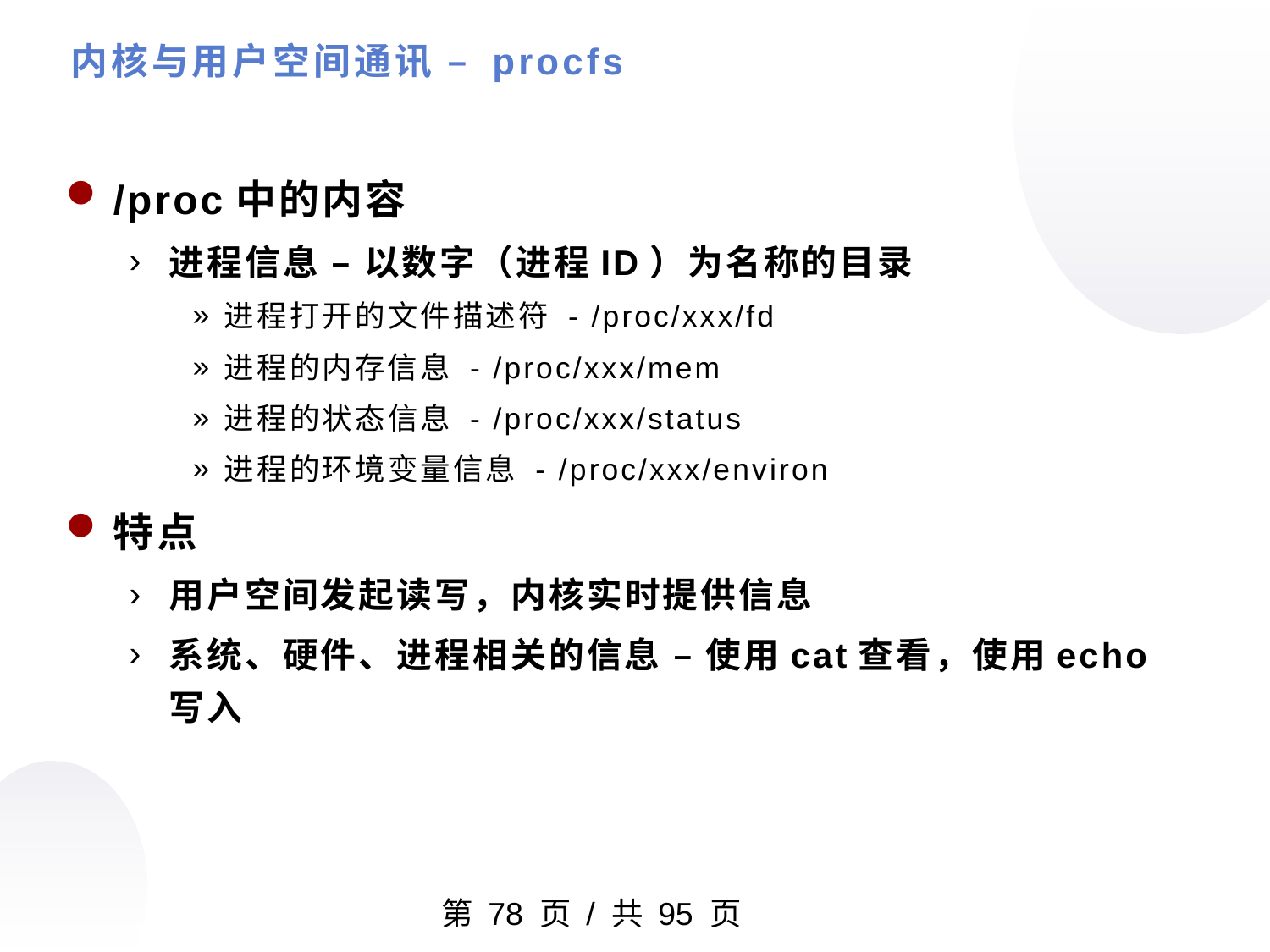

内核与用户空间通讯 – procfs

/proc中的内容
进程信息 – 以数字（进程ID）为名称的目录
进程打开的文件描述符 - /proc/xxx/fd
进程的内存信息 - /proc/xxx/mem
进程的状态信息 - /proc/xxx/status
进程的环境变量信息 - /proc/xxx/environ
特点
用户空间发起读写，内核实时提供信息
系统、硬件、进程相关的信息 – 使用cat查看，使用echo写入

第 78 页 / 共 95 页